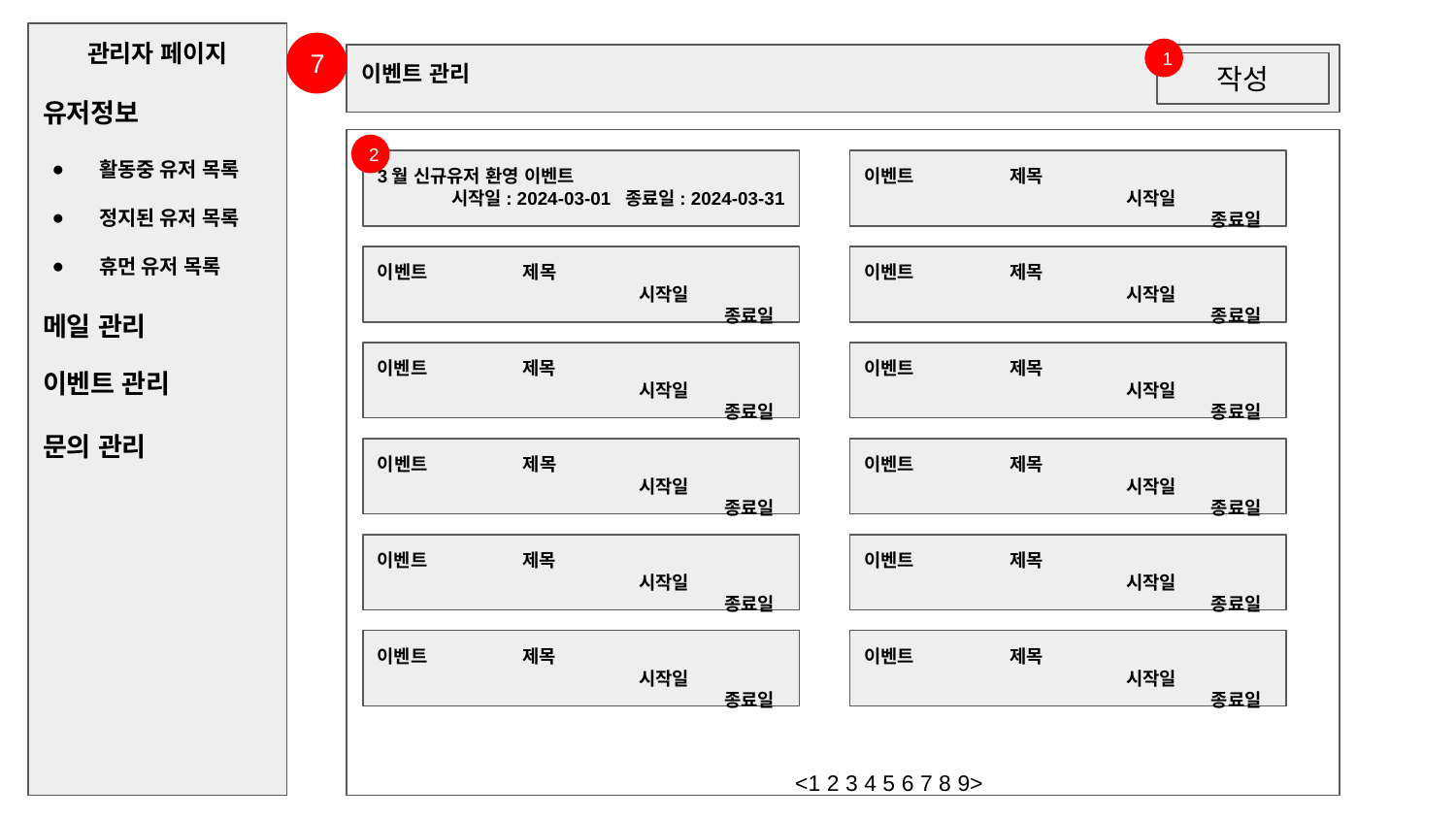

관리자 페이지

유저정보

활동중 유저 목록

정지된 유저 목록

휴먼 유저 목록

메일 관리

이벤트 관리

문의 관리
7
1
이벤트 관리

작성

2
3월 신규유저 환영 이벤트
시작일: 2024-03-01  종료일: 2024-03-31

이벤트	제목
시작일	종료일

이벤트	제목
시작일	종료일

이벤트	제목
시작일	종료일

이벤트	제목
시작일	종료일

이벤트	제목
시작일	종료일

이벤트	제목
시작일	종료일

이벤트	제목
시작일	종료일

이벤트	제목
시작일	종료일

이벤트	제목
시작일	종료일

이벤트	제목
시작일	종료일

이벤트	제목
시작일	종료일

					<1 2 3 4 5 6 7 8 9>